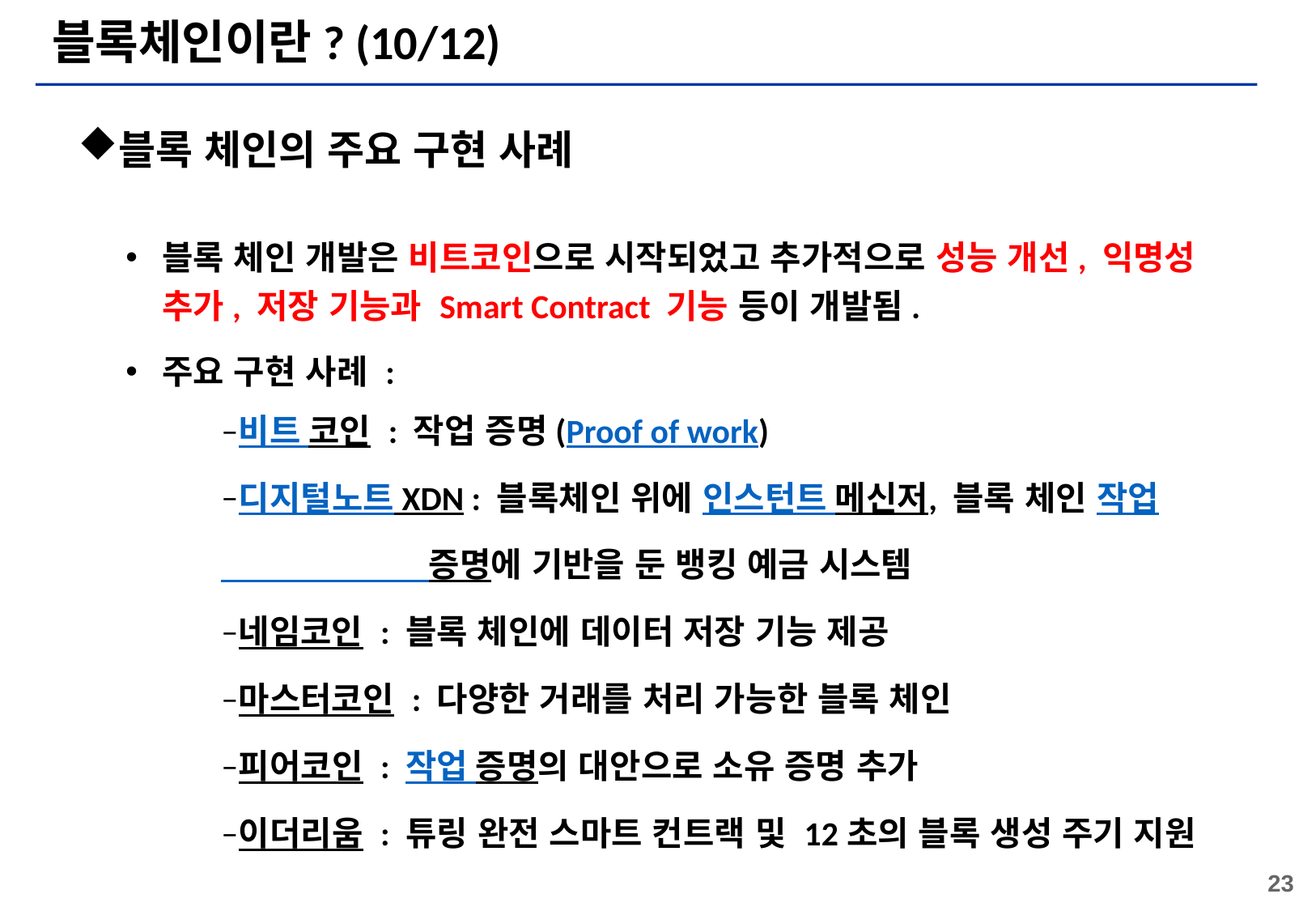

# 블록체인이란? (10/12)
블록 체인의 주요 구현 사례

블록 체인 개발은 비트코인으로 시작되었고 추가적으로 성능 개선, 익명성 추가, 저장 기능과 Smart Contract 기능 등이 개발됨.
주요 구현 사례 :
비트 코인 : 작업 증명(Proof of work)
디지털노트 XDN : 블록체인 위에 인스턴트 메신저, 블록 체인 작업
                           증명에 기반을 둔 뱅킹 예금 시스템
네임코인 : 블록 체인에 데이터 저장 기능 제공
마스터코인 : 다양한 거래를 처리 가능한 블록 체인
피어코인 : 작업 증명의 대안으로 소유 증명 추가
이더리움 : 튜링 완전 스마트 컨트랙 및 12초의 블록 생성 주기 지원